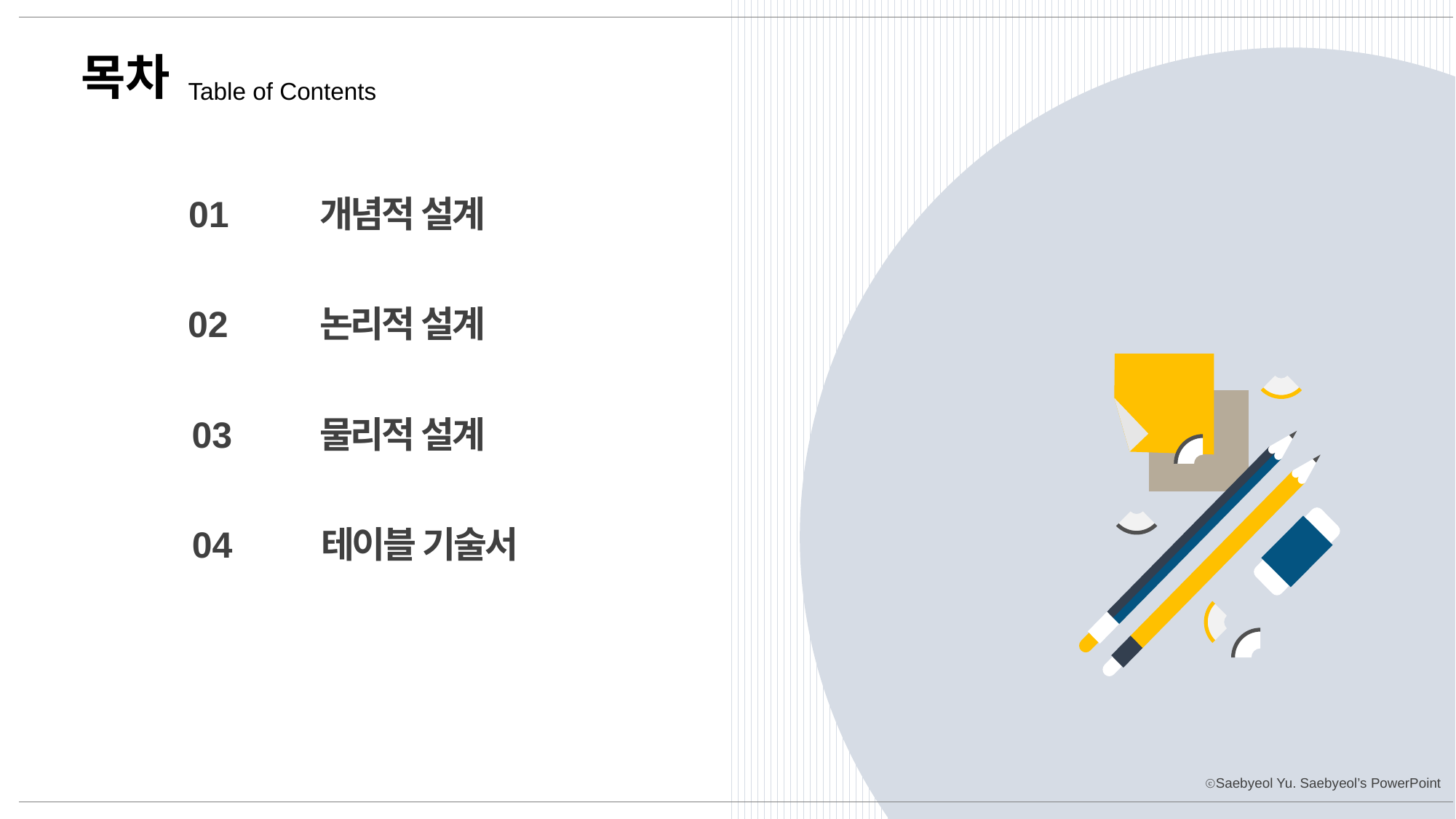

목차

Table of Contents
01
개념적 설계
논리적 설계
02

물리적 설계
03
테이블 기술서
04
ⓒSaebyeol Yu. Saebyeol’s PowerPoint